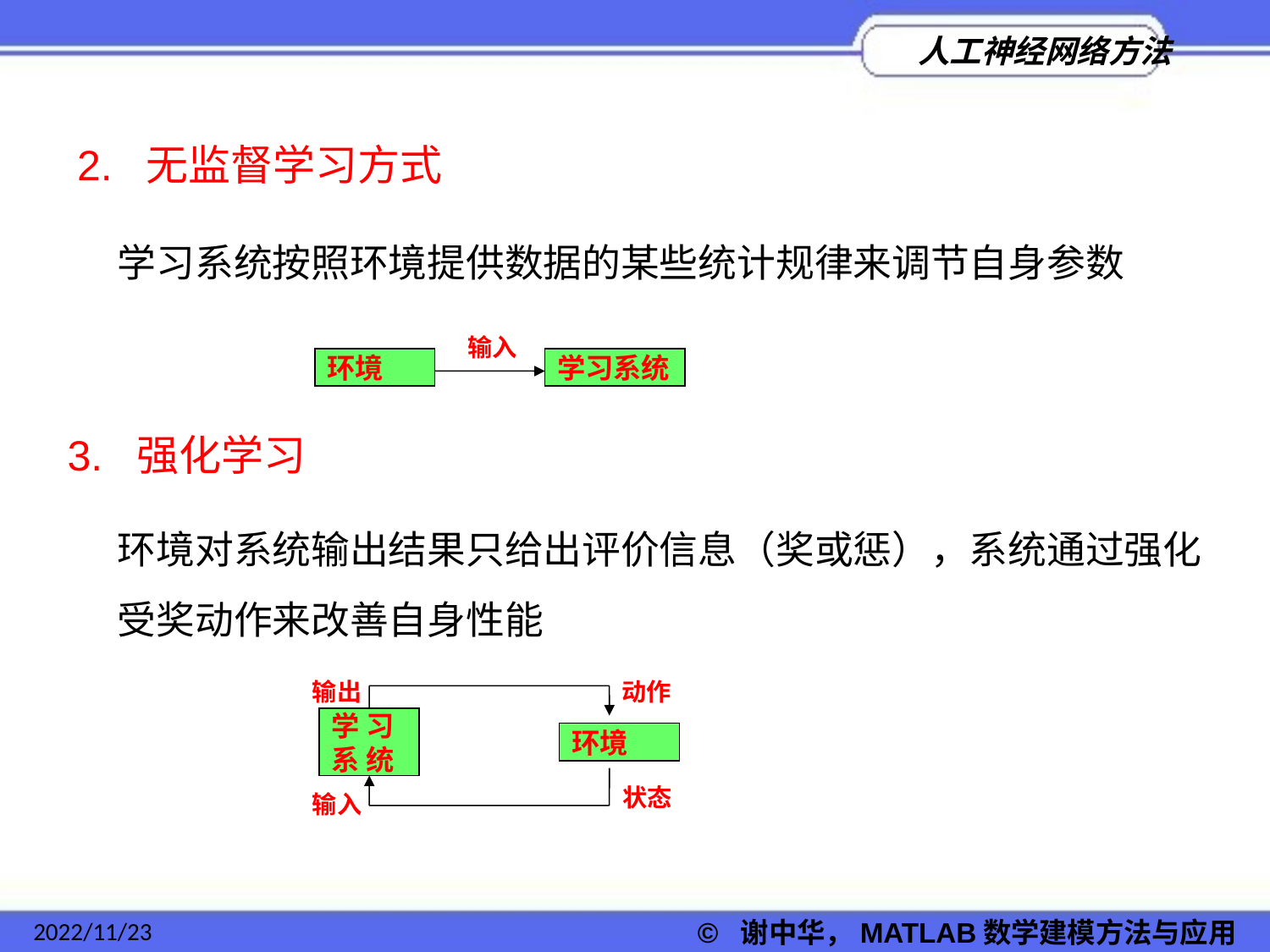

2.  无监督学习方式
       学习系统按照环境提供数据的某些统计规律来调节自身参数
输入
环境
学习系统

3.  强化学习
环境对系统输出结果只给出评价信息（奖或惩），系统通过强化受奖动作来改善自身性能

输出
动作

学 习
系 统
环境

状态
输入

2022/11/23
©  谢中华，MATLAB数学建模方法与应用